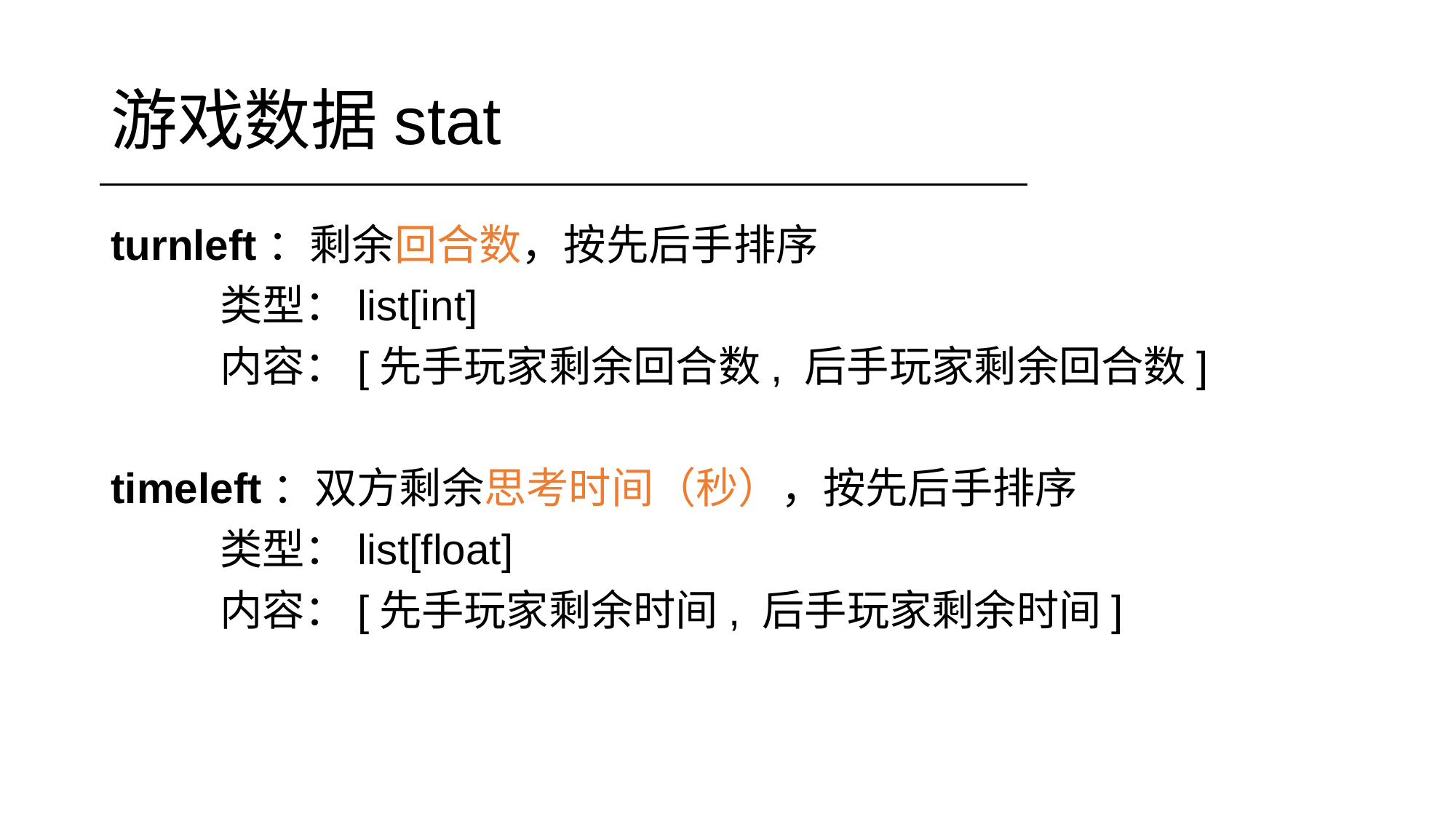

# 游戏数据stat
turnleft：剩余回合数，按先后手排序
	类型：list[int]
	内容：[先手玩家剩余回合数, 后手玩家剩余回合数]

timeleft：双方剩余思考时间（秒），按先后手排序
	类型：list[float]
	内容：[先手玩家剩余时间, 后手玩家剩余时间]